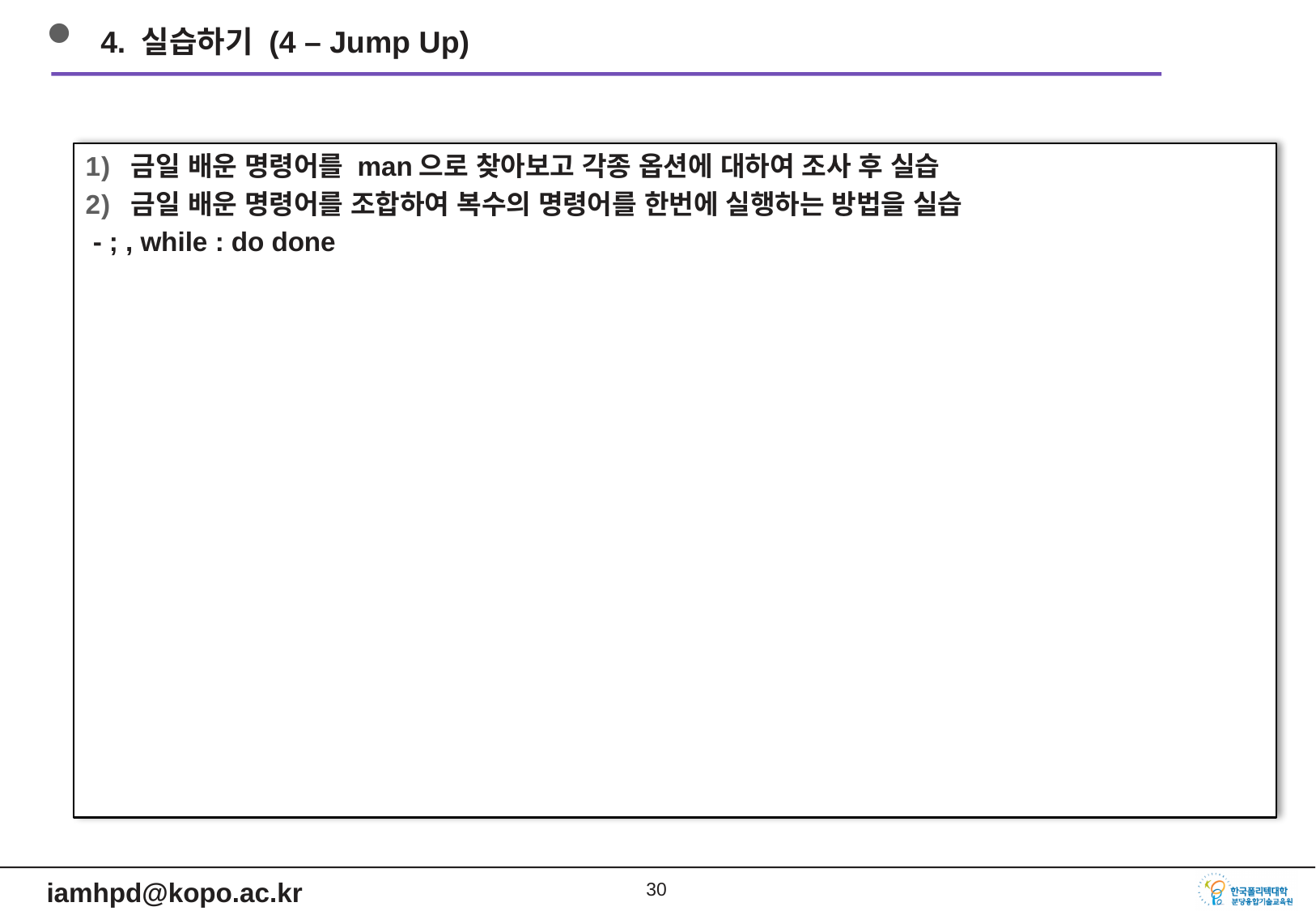

4. 실습하기 (4 – Jump Up)
금일 배운 명령어를 man으로 찾아보고 각종 옵션에 대하여 조사 후 실습
금일 배운 명령어를 조합하여 복수의 명령어를 한번에 실행하는 방법을 실습
 - ; , while : do done
30